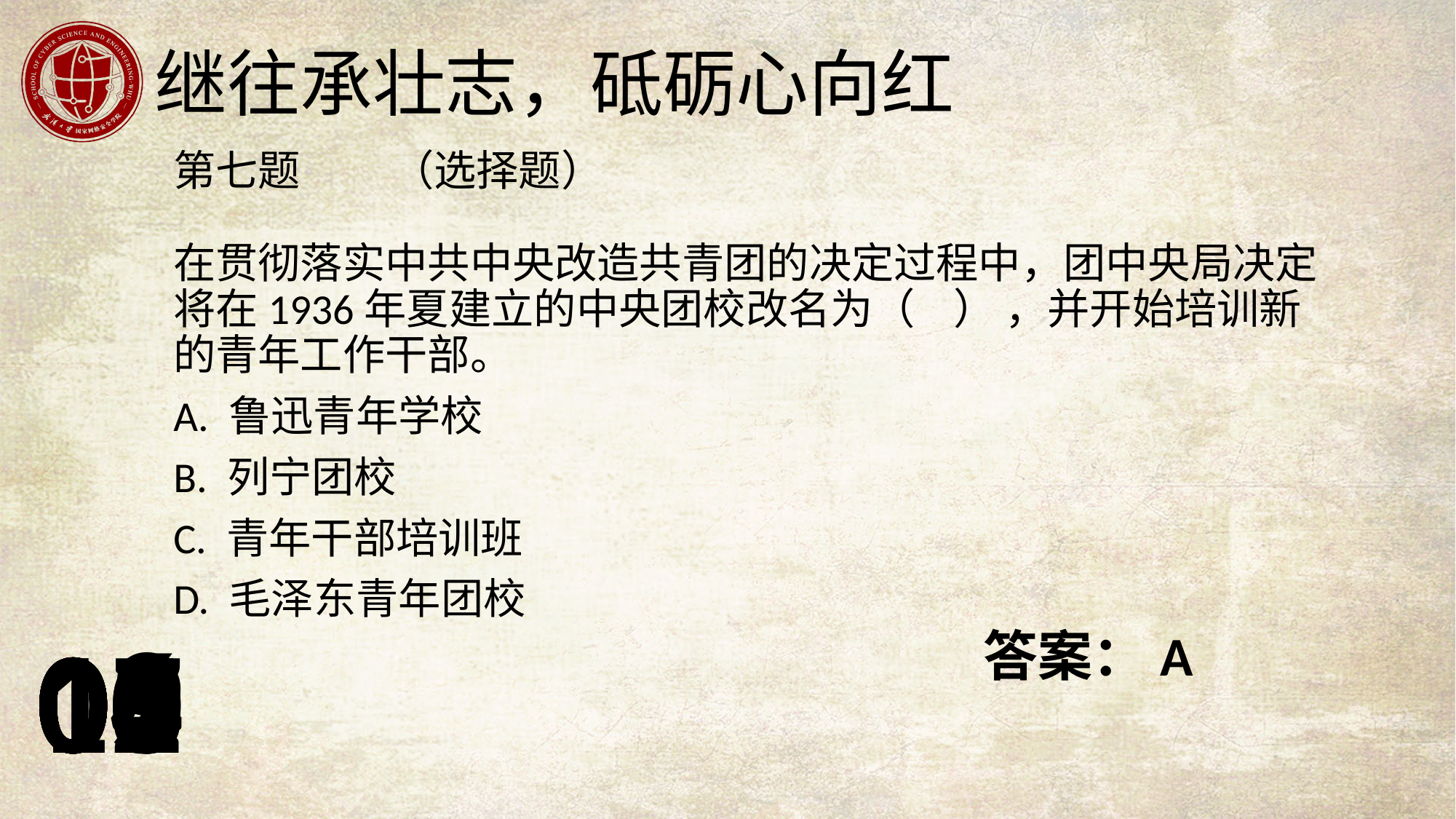

第七题	（选择题）

在贯彻落实中共中央改造共青团的决定过程中，团中央局决定将在1936年夏建立的中央团校改名为（    ） ，并开始培训新的青年工作干部。
A. 鲁迅青年学校
B. 列宁团校
C. 青年干部培训班
D. 毛泽东青年团校
答案：A